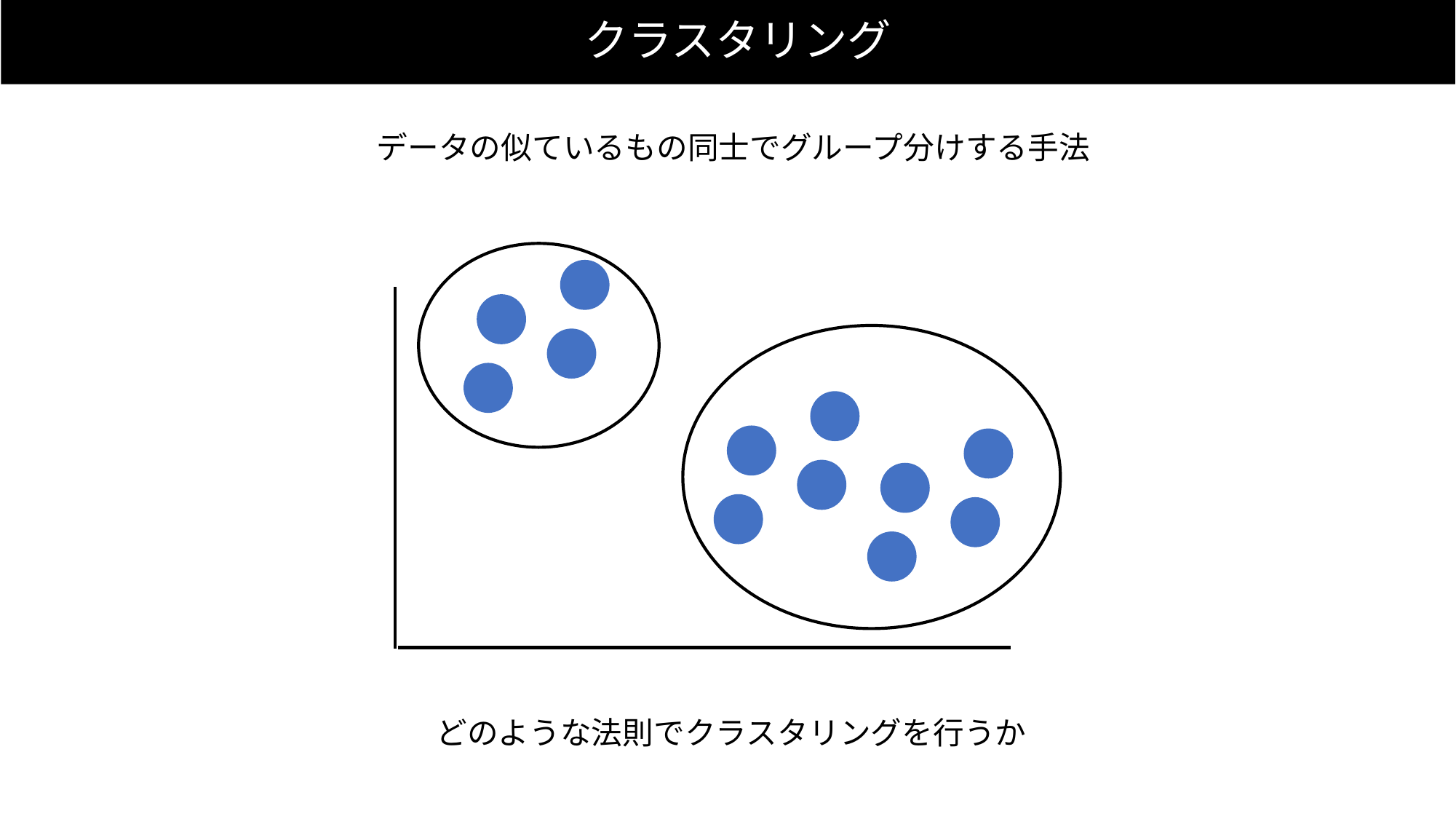

クラスタリング
データの似ているもの同士でグループ分けする手法

どのような法則でクラスタリングを行うか